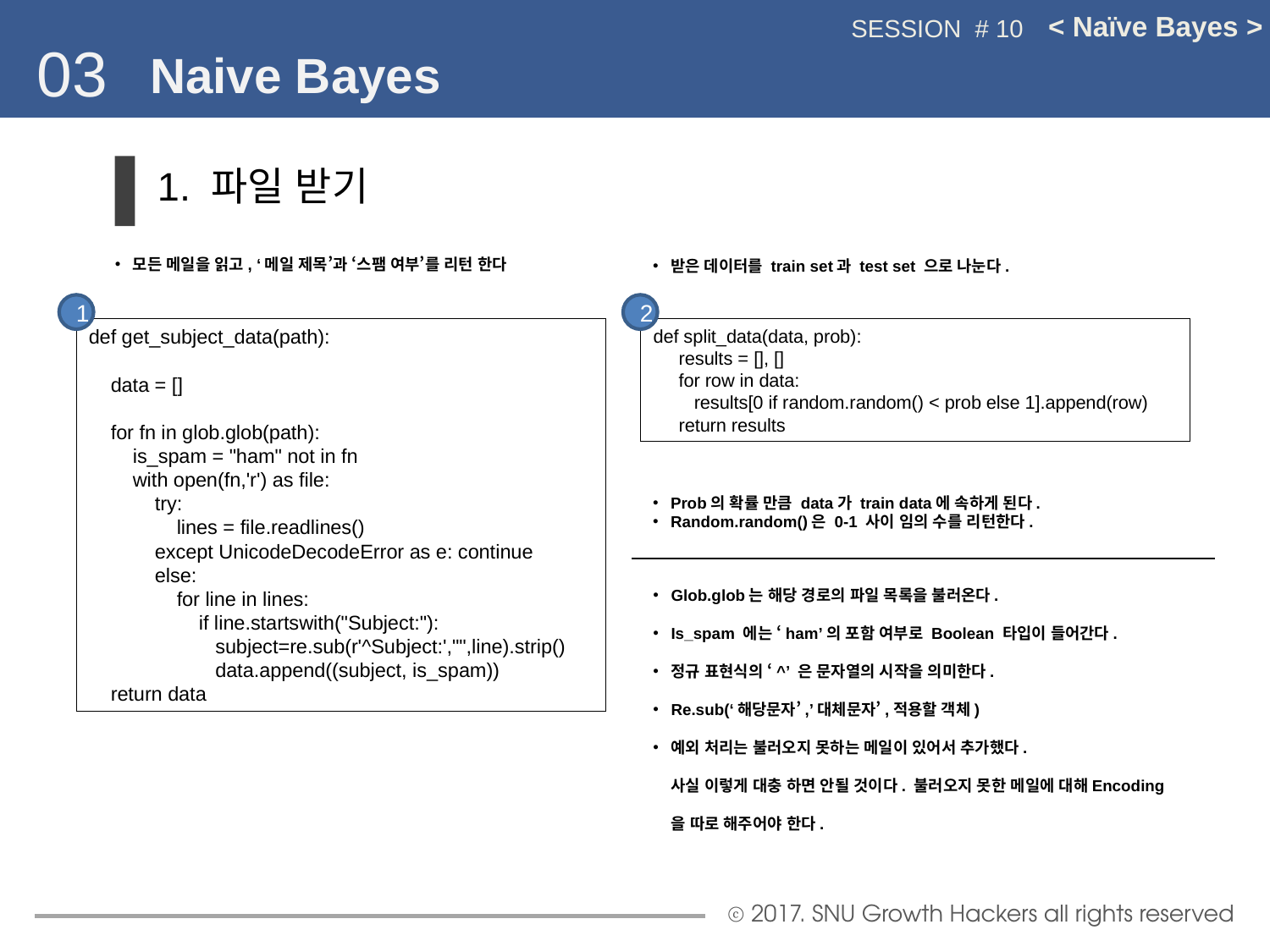

< Naïve Bayes >
SESSION  # 10
03
Naive Bayes
1. 파일 받기

받은 데이터를 train set과 test set 으로 나눈다.
모든 메일을 읽고, ‘메일 제목’과 ‘스팸 여부’를 리턴 한다
1
2
def get_subject_data(path):

    data = []

    for fn in glob.glob(path):
        is_spam = "ham" not in fn
        with open(fn,'r') as file:
            try:
                lines = file.readlines()
            except UnicodeDecodeError as e: continue
            else:
                for line in lines:
                    if line.startswith("Subject:"):
                       subject=re.sub(r'^Subject:',"",line).strip()
                       data.append((subject, is_spam))
    return data
def split_data(data, prob):
     results = [], []
     for row in data:
        results[0 if random.random() < prob else 1].append(row)
     return results
Prob의 확률 만큼 data가 train data에 속하게 된다.
Random.random()은 0-1 사이 임의 수를 리턴한다.

Glob.glob는 해당 경로의 파일 목록을 불러온다.
Is_spam 에는 ‘ham’의 포함 여부로 Boolean 타입이 들어간다.
정규 표현식의 ‘^’ 은 문자열의 시작을 의미한다.
Re.sub(‘해당문자’,’대체문자’,적용할 객체)
예외 처리는 불러오지 못하는 메일이 있어서 추가했다.
사실 이렇게 대충 하면 안될 것이다. 불러오지 못한 메일에 대해Encoding을 따로 해주어야 한다.

ⓒ 2017. SNU Growth Hackers all rights reserved